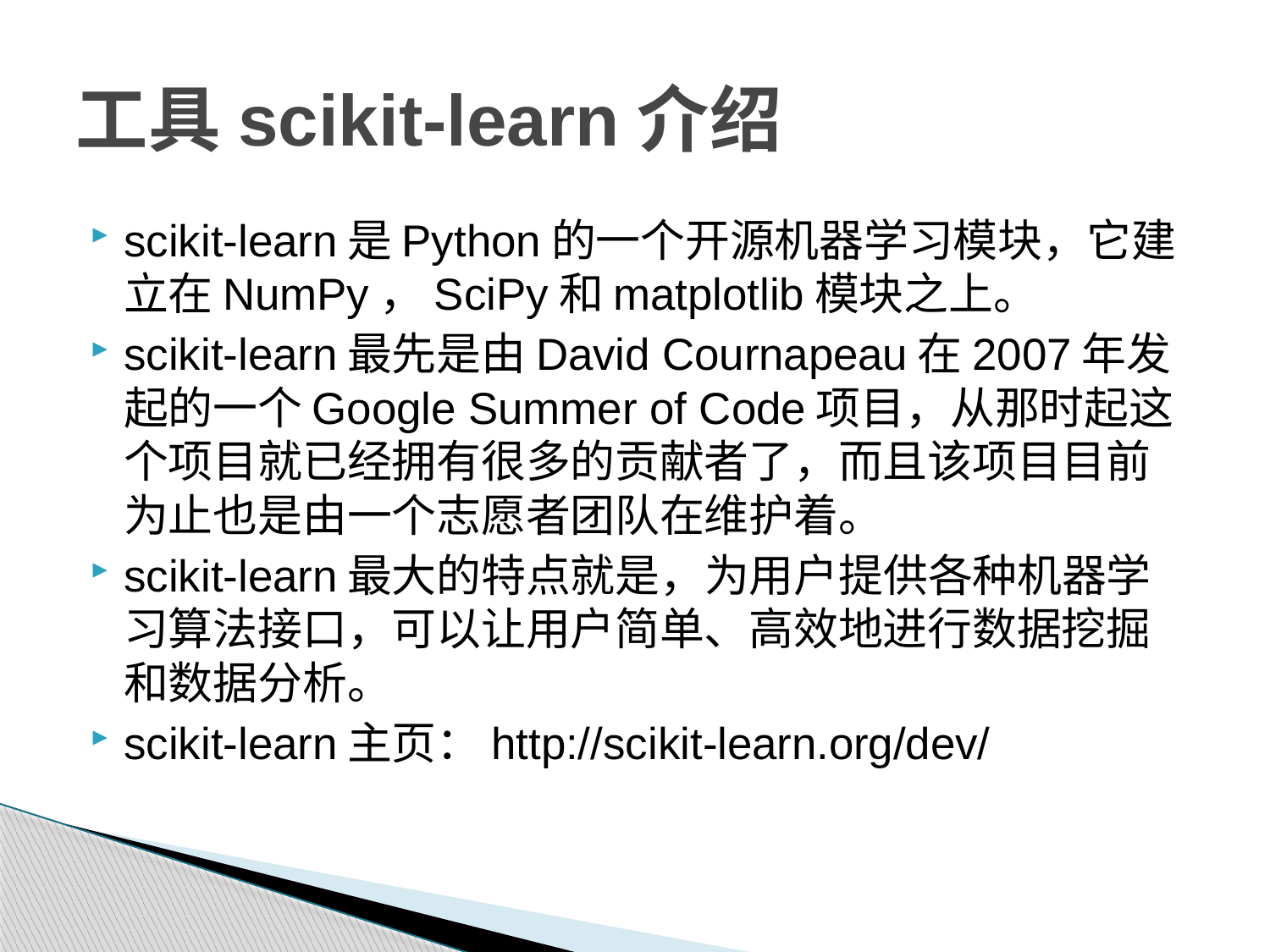

# 工具scikit-learn介绍
scikit-learn是Python的一个开源机器学习模块，它建立在NumPy，SciPy和matplotlib模块之上。
scikit-learn最先是由David Cournapeau在2007年发起的一个Google Summer of Code项目，从那时起这个项目就已经拥有很多的贡献者了，而且该项目目前为止也是由一个志愿者团队在维护着。
scikit-learn最大的特点就是，为用户提供各种机器学习算法接口，可以让用户简单、高效地进行数据挖掘和数据分析。
scikit-learn主页：http://scikit-learn.org/dev/